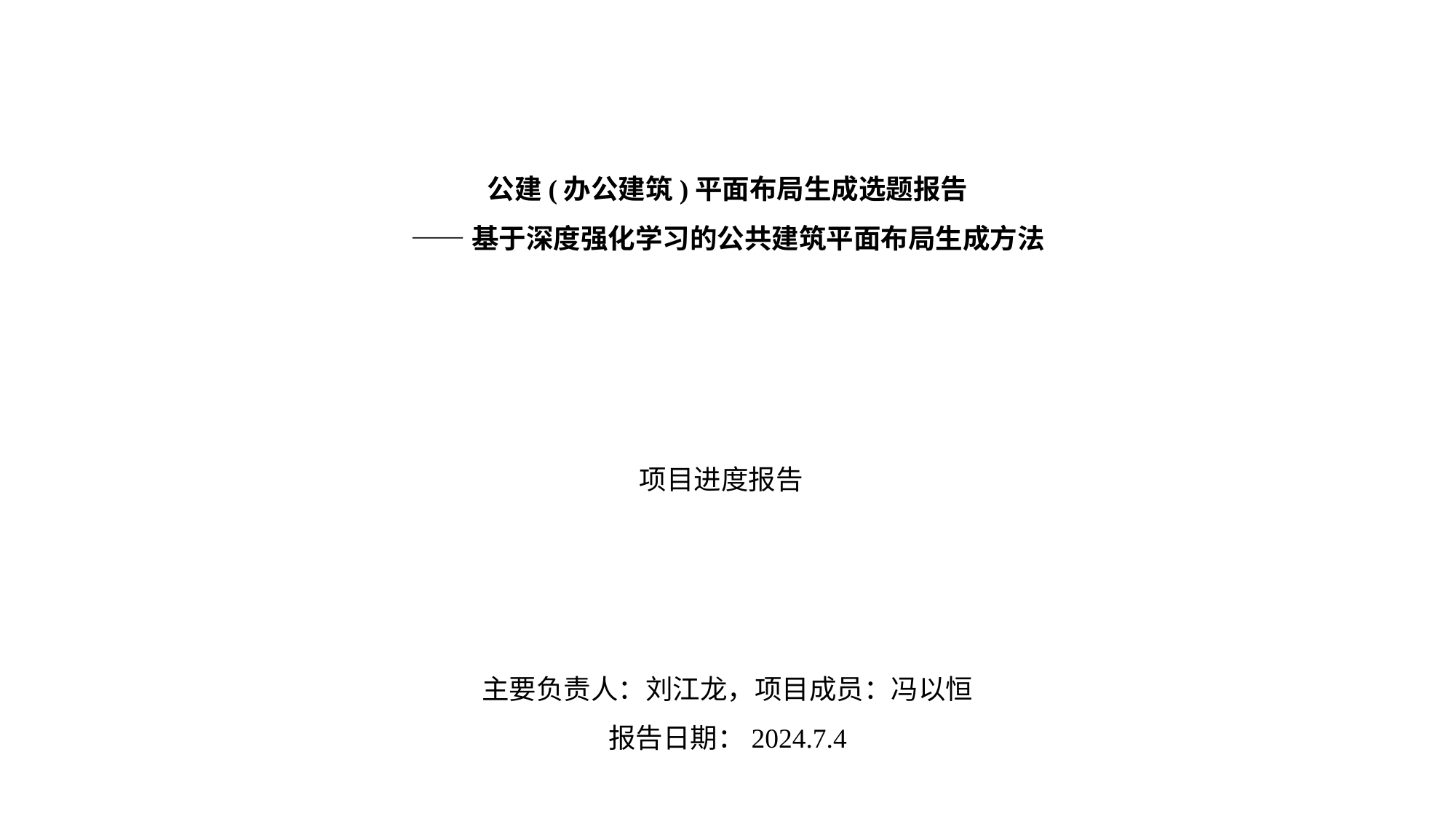

公建(办公建筑)平面布局生成选题报告
——基于深度强化学习的公共建筑平面布局生成方法
项目进度报告
主要负责人：刘江龙，项目成员：冯以恒
报告日期：2024.7.4